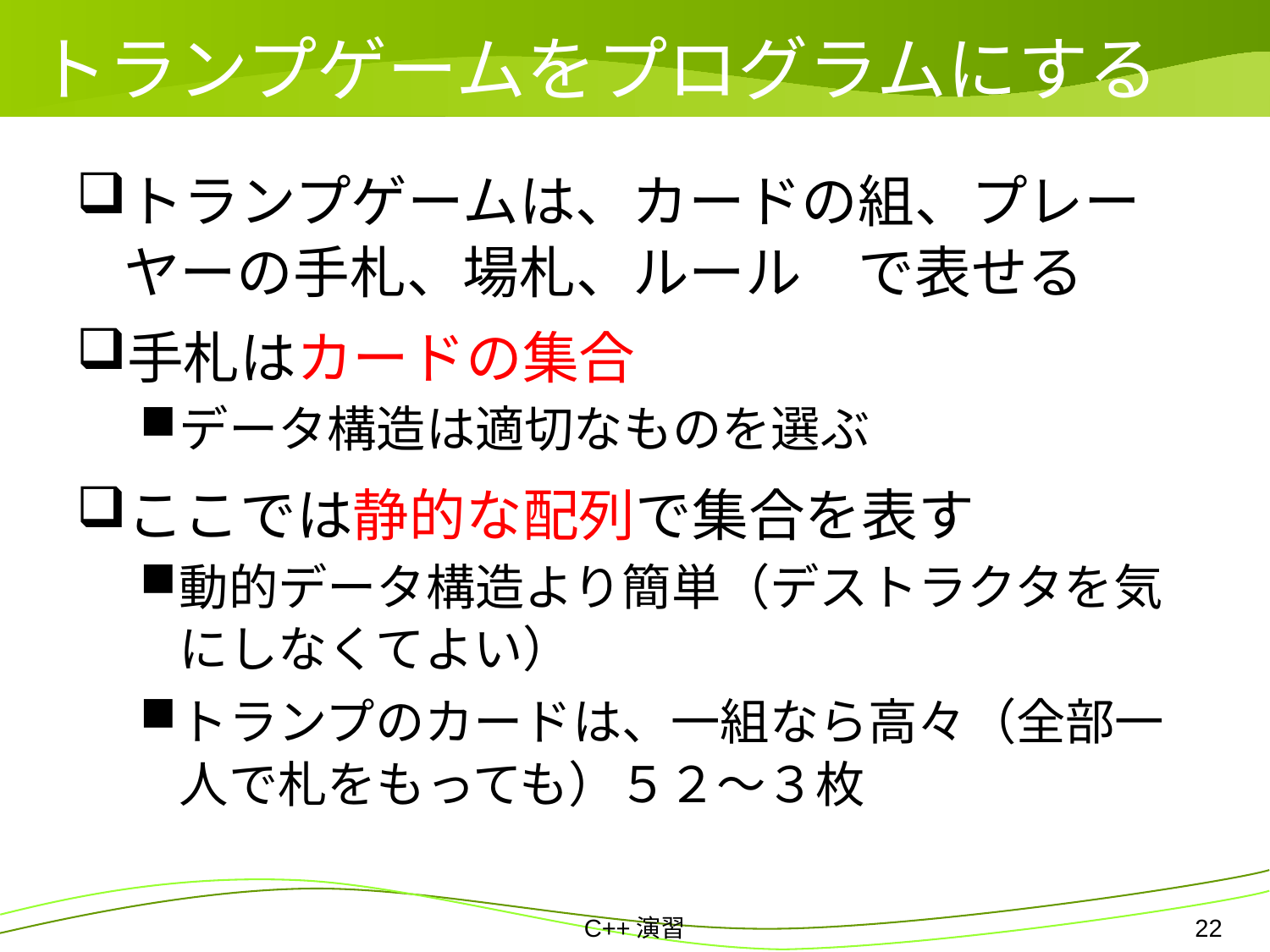

# トランプゲームをプログラムにする
トランプゲームは、カードの組、プレーヤーの手札、場札、ルール　で表せる
手札はカードの集合
データ構造は適切なものを選ぶ
ここでは静的な配列で集合を表す
動的データ構造より簡単（デストラクタを気にしなくてよい）
トランプのカードは、一組なら高々（全部一人で札をもっても）５２〜３枚
C++演習
22